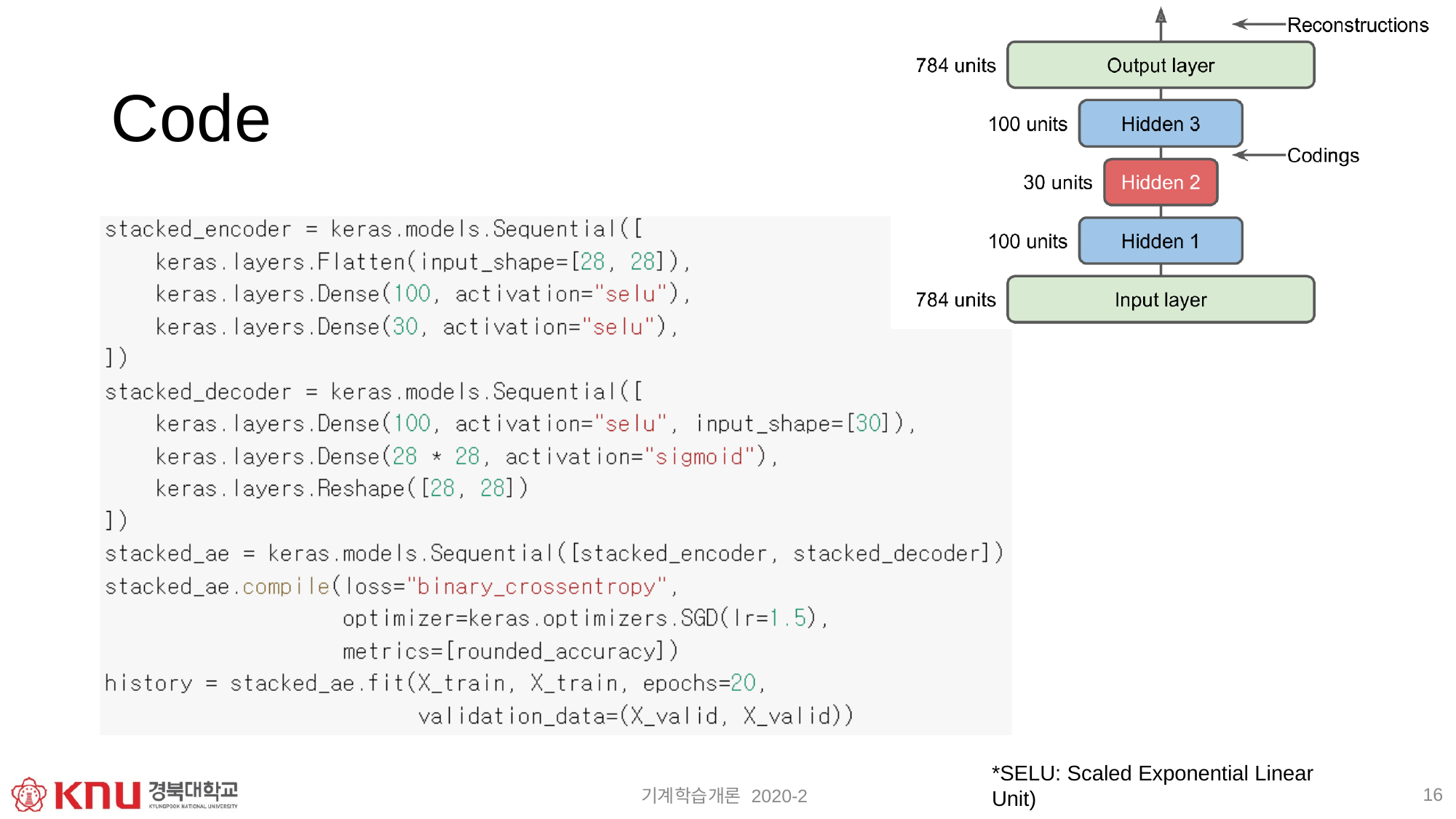

# Code
*SELU: Scaled Exponential Linear Unit)
16
기계학습개론 2020-2